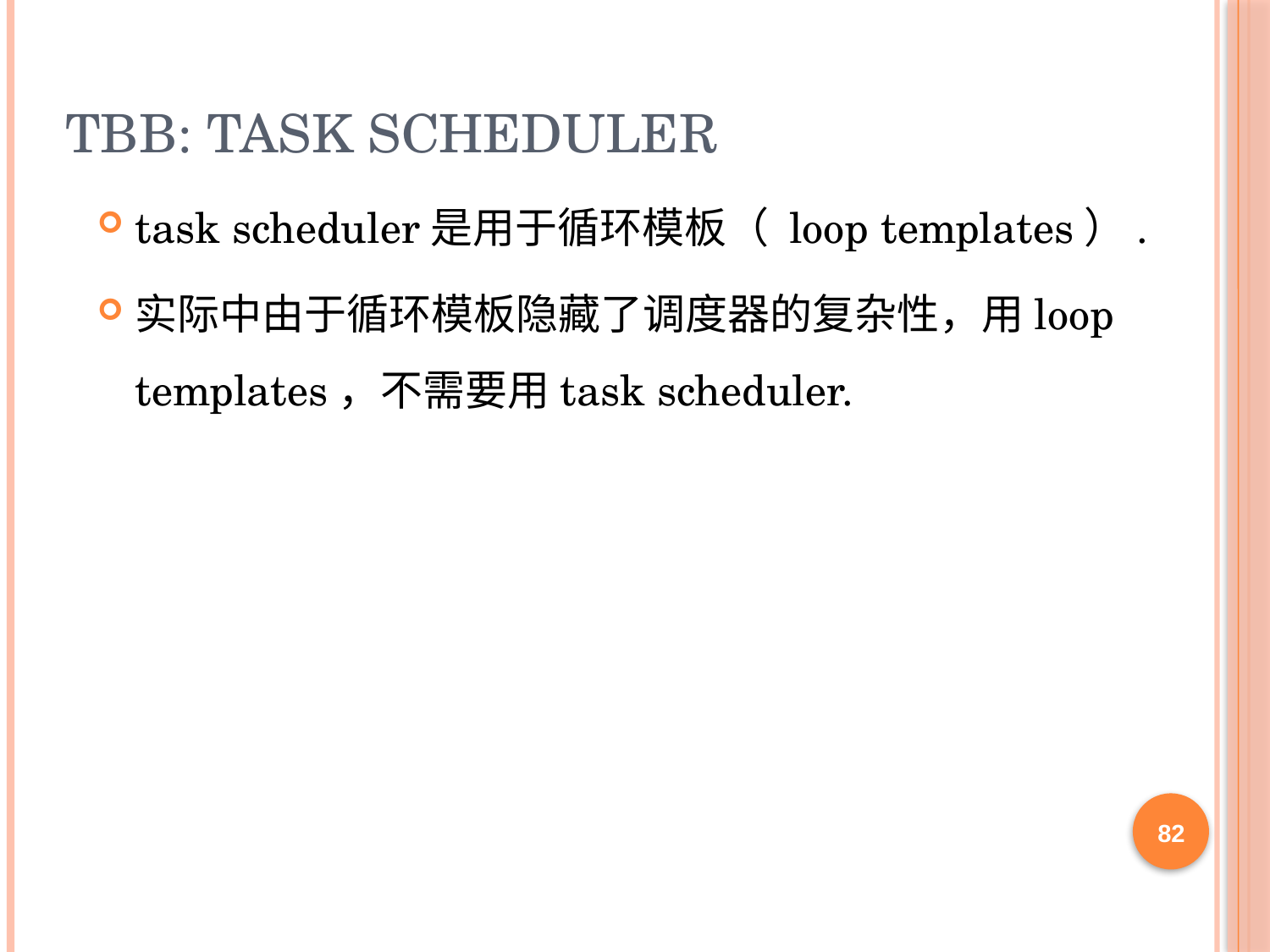

# TBB: Task Scheduler
task scheduler是用于循环模板（ loop templates）.
实际中由于循环模板隐藏了调度器的复杂性，用loop templates，不需要用task scheduler.

82